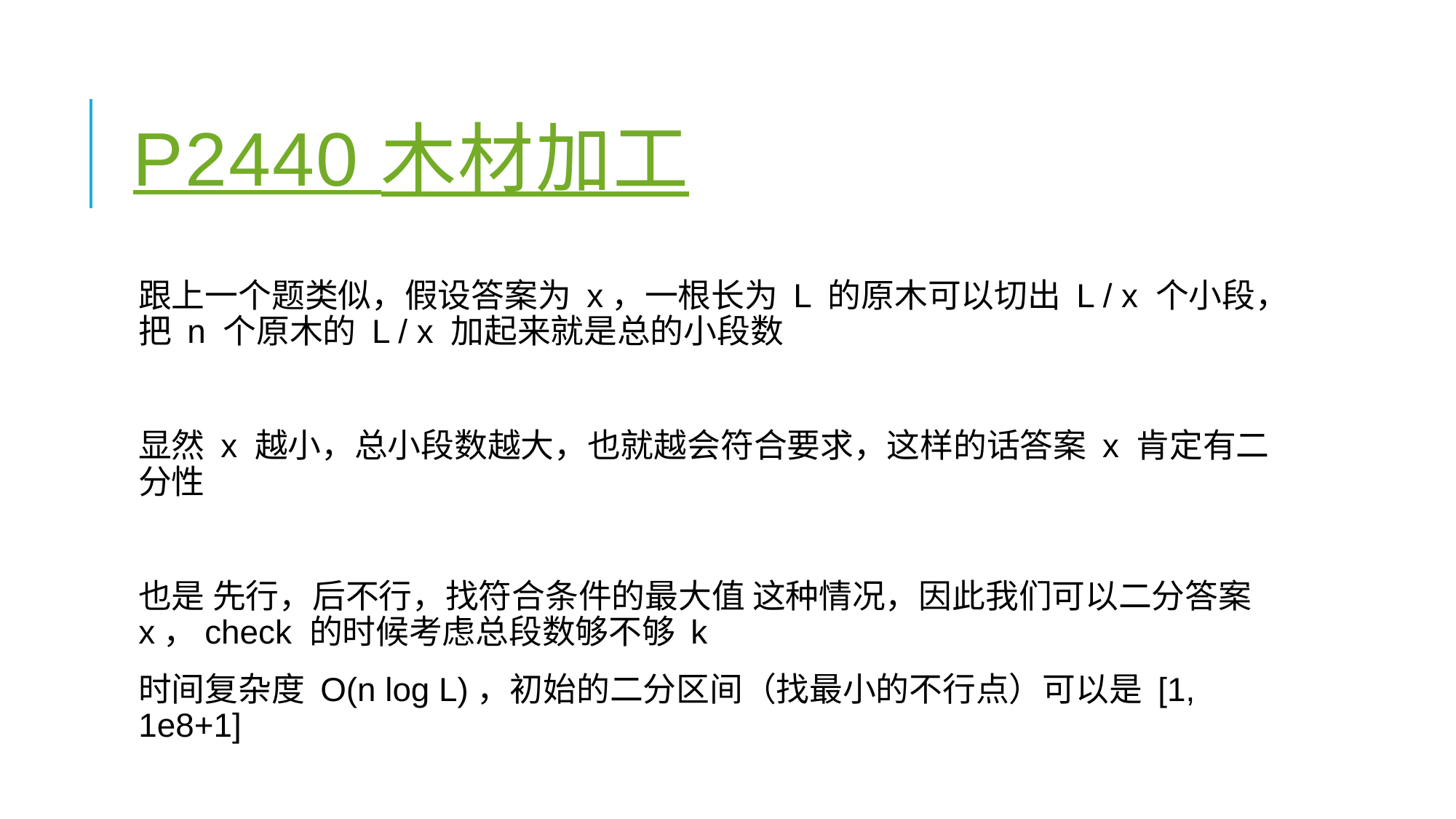

# P2440 木材加工
跟上一个题类似，假设答案为 x，一根长为 L 的原木可以切出 L / x 个小段，把 n 个原木的 L / x 加起来就是总的小段数

显然 x 越小，总小段数越大，也就越会符合要求，这样的话答案 x 肯定有二分性

也是 先行，后不行，找符合条件的最大值 这种情况，因此我们可以二分答案 x，check 的时候考虑总段数够不够 k
时间复杂度 O(n log L)，初始的二分区间（找最小的不行点）可以是 [1, 1e8+1]